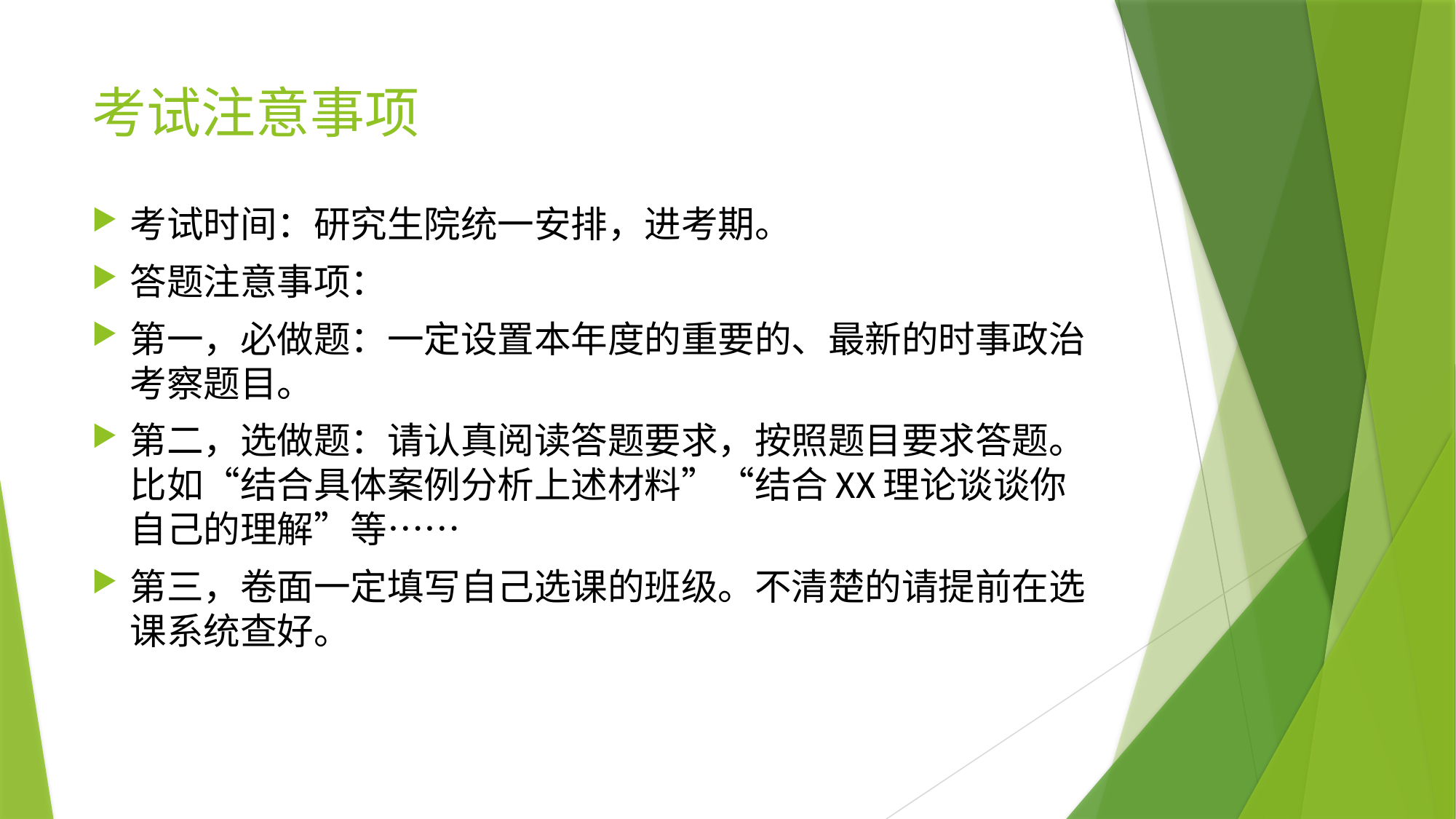

# 考试注意事项
考试时间：研究生院统一安排，进考期。
答题注意事项：
第一，必做题：一定设置本年度的重要的、最新的时事政治考察题目。
第二，选做题：请认真阅读答题要求，按照题目要求答题。比如“结合具体案例分析上述材料”“结合XX理论谈谈你自己的理解”等……
第三，卷面一定填写自己选课的班级。不清楚的请提前在选课系统查好。